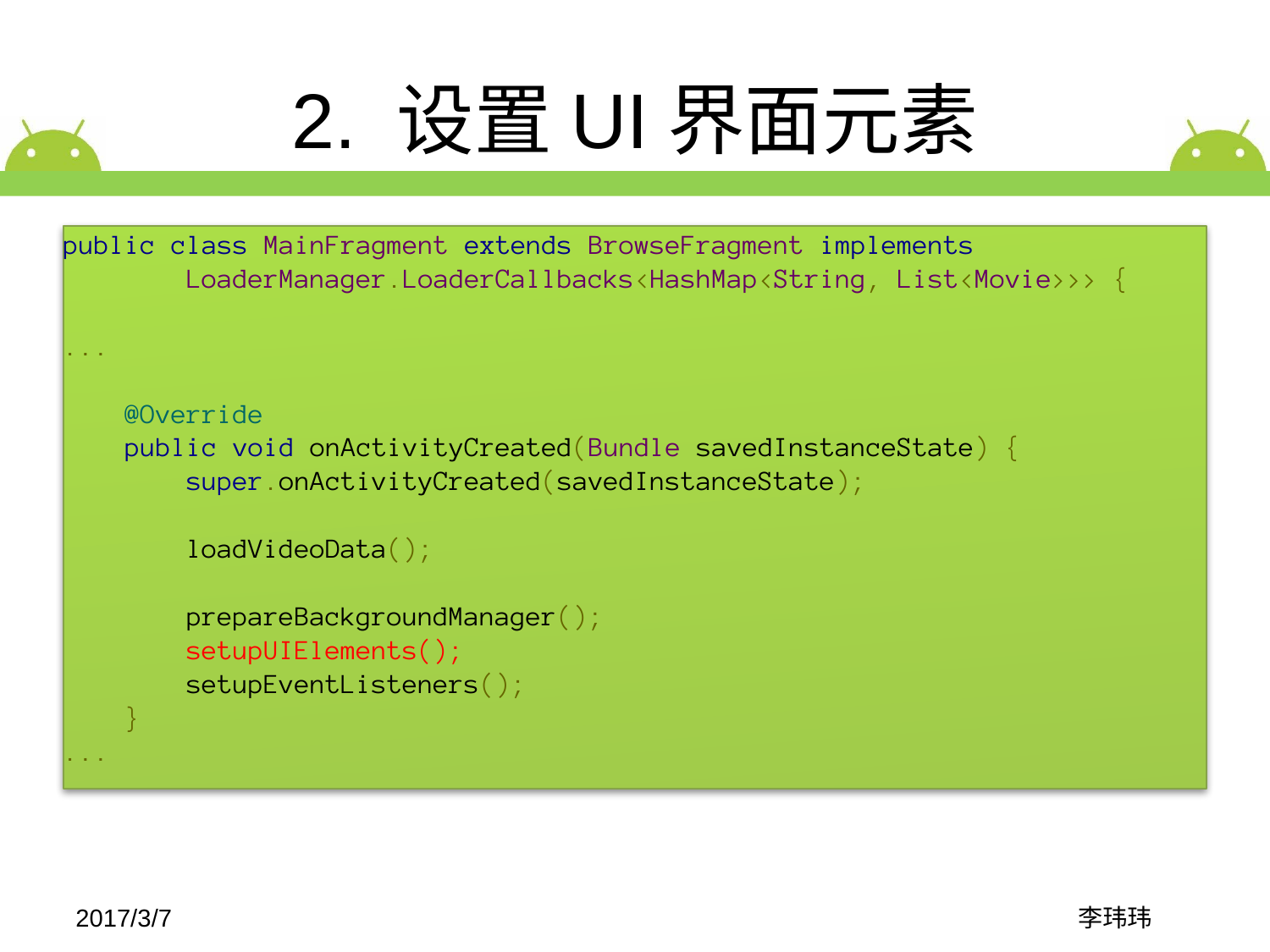

# 2. 设置UI界面元素

public class MainFragment extends BrowseFragment implements
        LoaderManager.LoaderCallbacks<HashMap<String, List<Movie>>> {
...
    @Override
    public void onActivityCreated(Bundle savedInstanceState) {
        super.onActivityCreated(savedInstanceState);
        loadVideoData();
        prepareBackgroundManager();
        setupUIElements();
        setupEventListeners();
    }
...